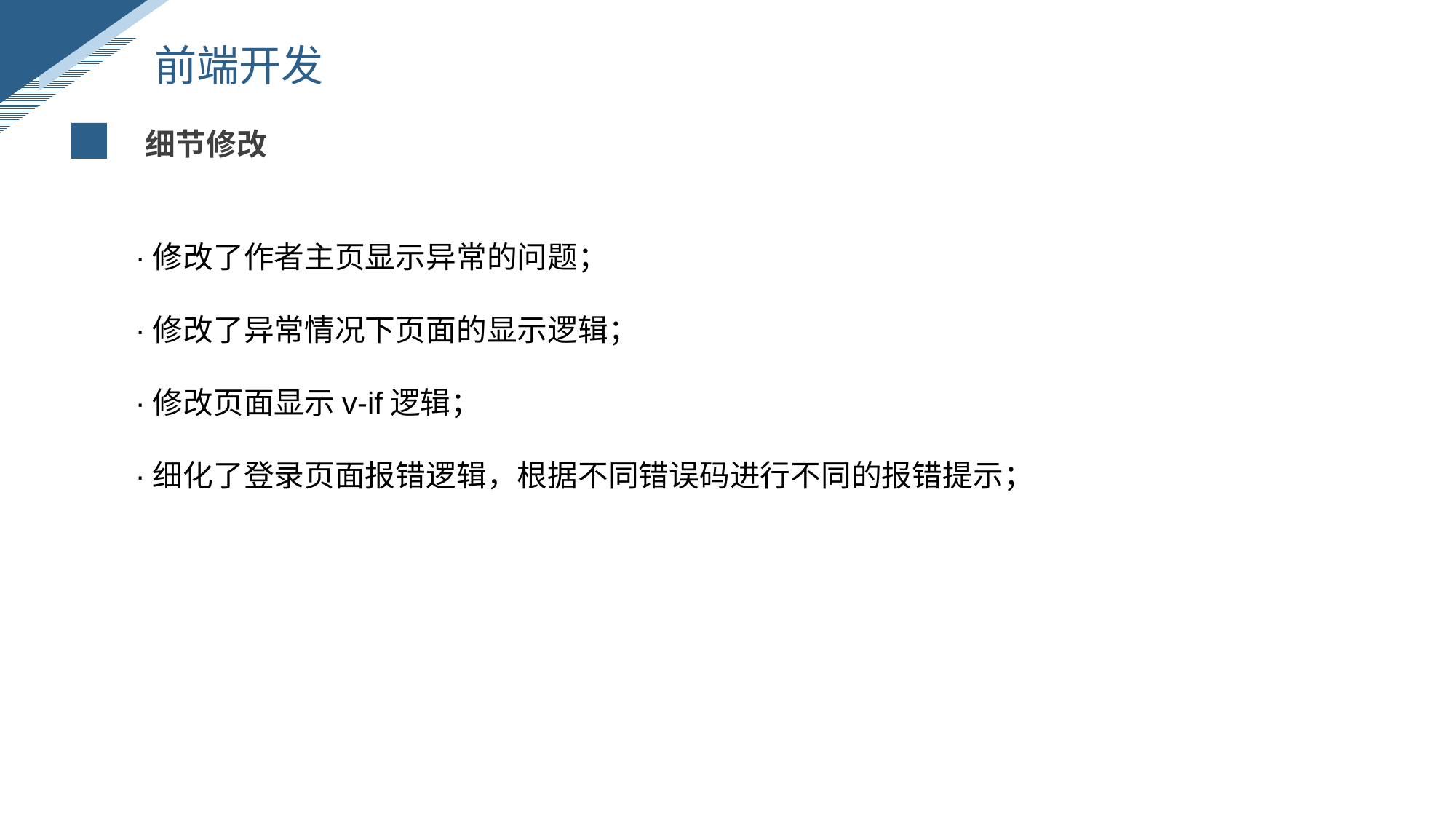

前端开发
细节修改

·修改了作者主页显示异常的问题；
·修改了异常情况下页面的显示逻辑；
·修改页面显示v-if逻辑；
·细化了登录页面报错逻辑，根据不同错误码进行不同的报错提示；